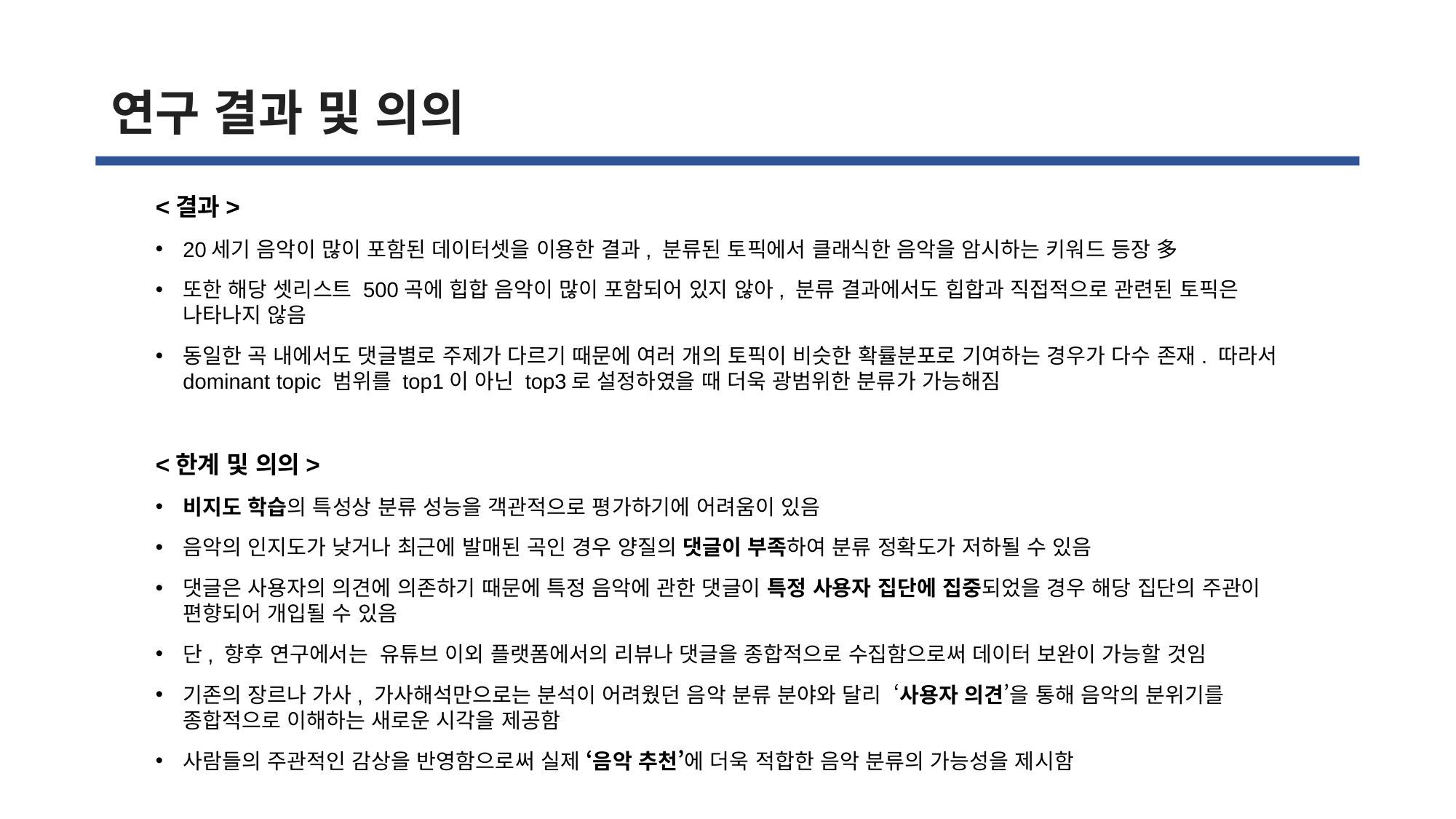

연구 결과 및 의의

<결과>
20세기 음악이 많이 포함된 데이터셋을 이용한 결과, 분류된 토픽에서 클래식한 음악을 암시하는 키워드 등장 多
또한 해당 셋리스트 500곡에 힙합 음악이 많이 포함되어 있지 않아, 분류 결과에서도 힙합과 직접적으로 관련된 토픽은 나타나지 않음
동일한 곡 내에서도 댓글별로 주제가 다르기 때문에 여러 개의 토픽이 비슷한 확률분포로 기여하는 경우가 다수 존재. 따라서 dominant topic 범위를 top1이 아닌 top3로 설정하였을 때 더욱 광범위한 분류가 가능해짐

<한계 및 의의>
비지도 학습의 특성상 분류 성능을 객관적으로 평가하기에 어려움이 있음
음악의 인지도가 낮거나 최근에 발매된 곡인 경우 양질의 댓글이 부족하여 분류 정확도가 저하될 수 있음
댓글은 사용자의 의견에 의존하기 때문에 특정 음악에 관한 댓글이 특정 사용자 집단에 집중되었을 경우 해당 집단의 주관이 편향되어 개입될 수 있음
단, 향후 연구에서는  유튜브 이외 플랫폼에서의 리뷰나 댓글을 종합적으로 수집함으로써 데이터 보완이 가능할 것임
기존의 장르나 가사, 가사해석만으로는 분석이 어려웠던 음악 분류 분야와 달리  ‘사용자 의견’을 통해 음악의 분위기를 종합적으로 이해하는 새로운 시각을 제공함
사람들의 주관적인 감상을 반영함으로써 실제 ‘음악 추천’에 더욱 적합한 음악 분류의 가능성을 제시함